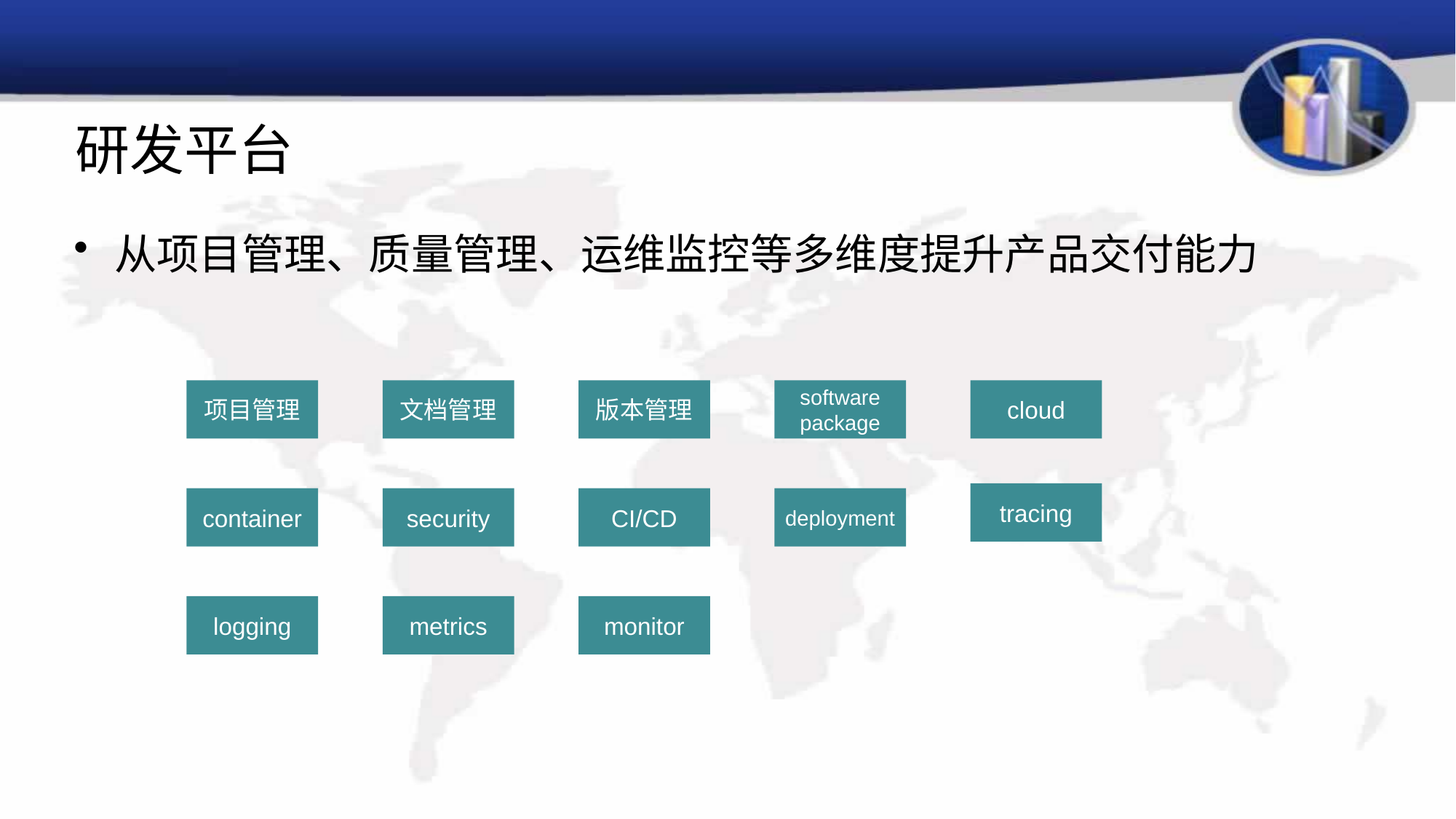

# 研发平台
从项目管理、质量管理、运维监控等多维度提升产品交付能力
项目管理
文档管理
版本管理
software package
cloud
tracing
container
security
CI/CD
deployment
logging
metrics
monitor